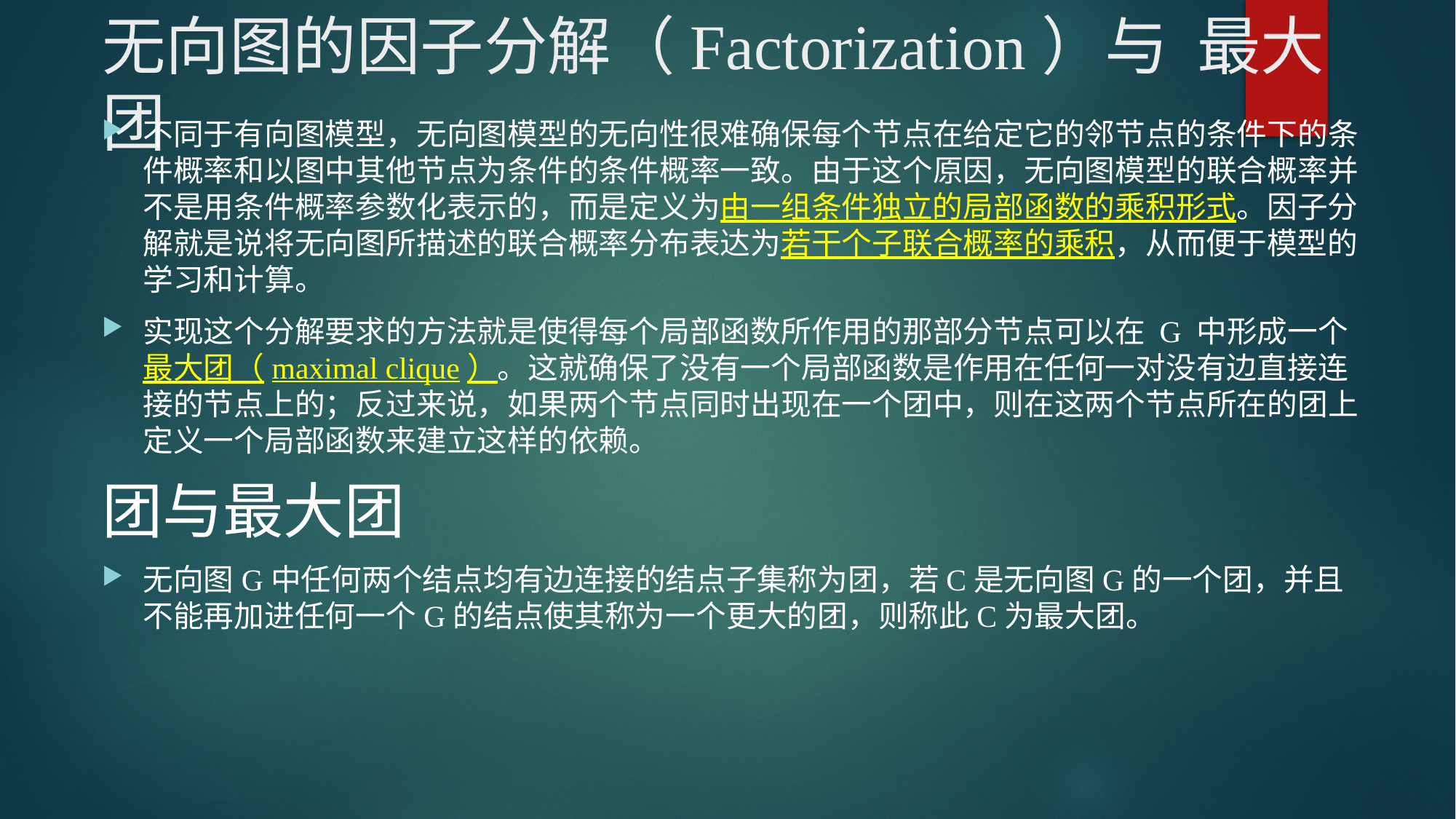

# 无向图的因子分解（Factorization）与  最大团
不同于有向图模型，无向图模型的无向性很难确保每个节点在给定它的邻节点的条件下的条件概率和以图中其他节点为条件的条件概率一致。由于这个原因，无向图模型的联合概率并不是用条件概率参数化表示的，而是定义为由一组条件独立的局部函数的乘积形式。因子分解就是说将无向图所描述的联合概率分布表达为若干个子联合概率的乘积，从而便于模型的学习和计算。
实现这个分解要求的方法就是使得每个局部函数所作用的那部分节点可以在 G 中形成一个最大团（maximal clique）。这就确保了没有一个局部函数是作用在任何一对没有边直接连接的节点上的；反过来说，如果两个节点同时出现在一个团中，则在这两个节点所在的团上定义一个局部函数来建立这样的依赖。
团与最大团
无向图G中任何两个结点均有边连接的结点子集称为团，若C是无向图G的一个团，并且不能再加进任何一个G的结点使其称为一个更大的团，则称此C为最大团。